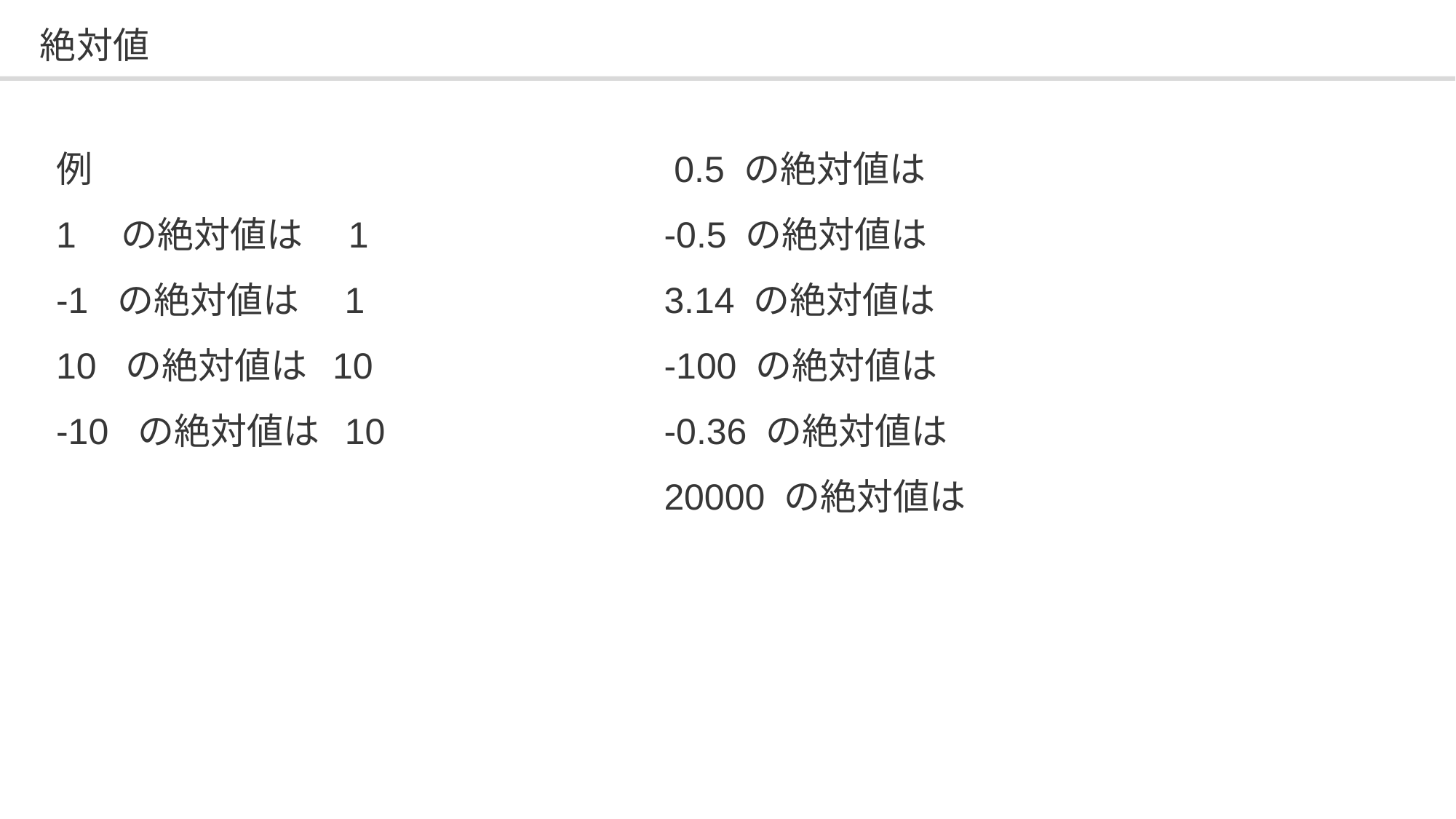

# 絶対値
例
1　の絶対値は　1
-1  の絶対値は　1
10  の絶対値は  10
-10  の絶対値は  10

 0.5 の絶対値は
-0.5 の絶対値は
3.14 の絶対値は
-100 の絶対値は
-0.36 の絶対値は
20000 の絶対値は